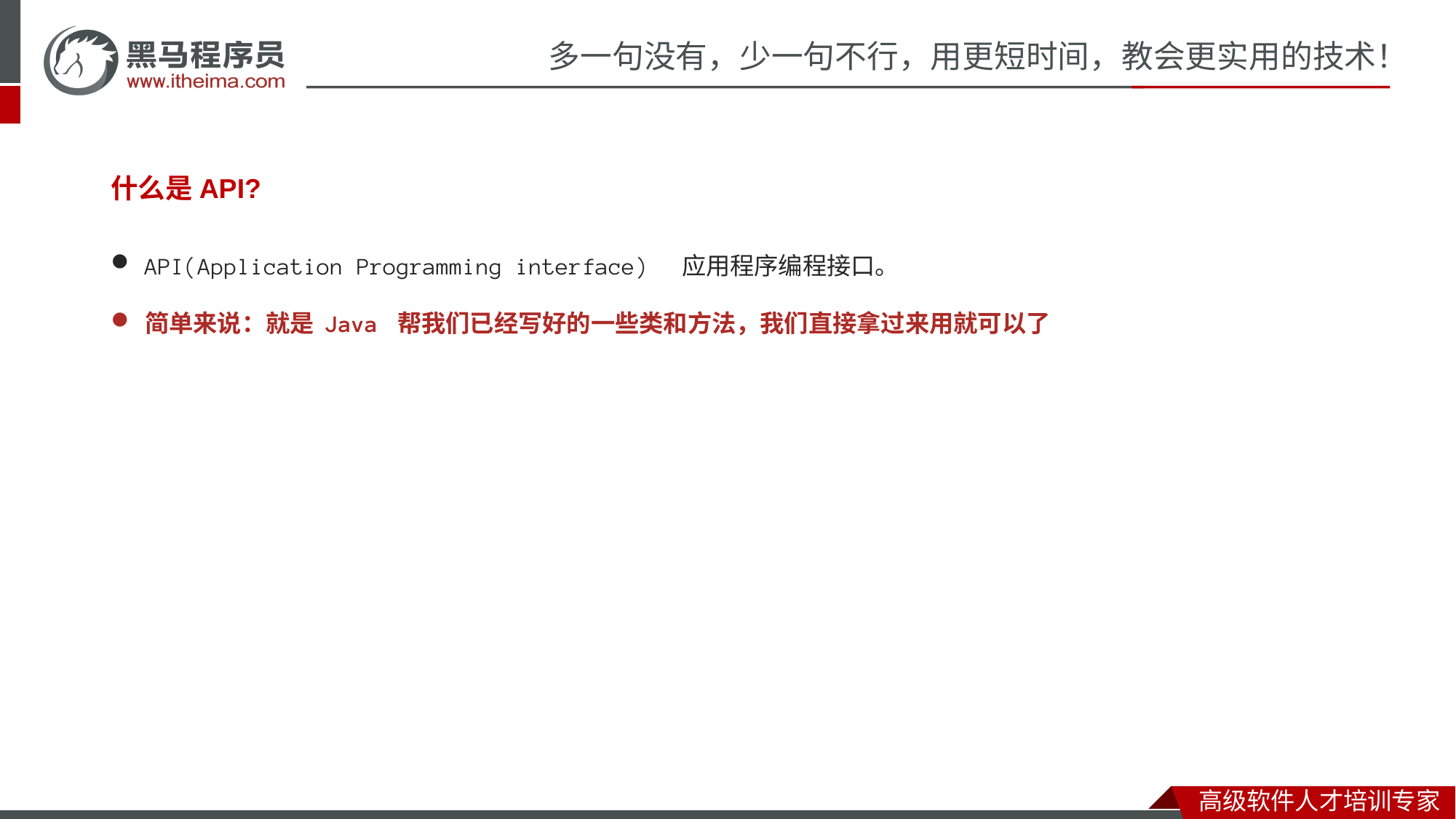

什么是API?
API(Application Programming interface)  应用程序编程接口。
简单来说：就是 Java 帮我们已经写好的一些类和方法，我们直接拿过来用就可以了